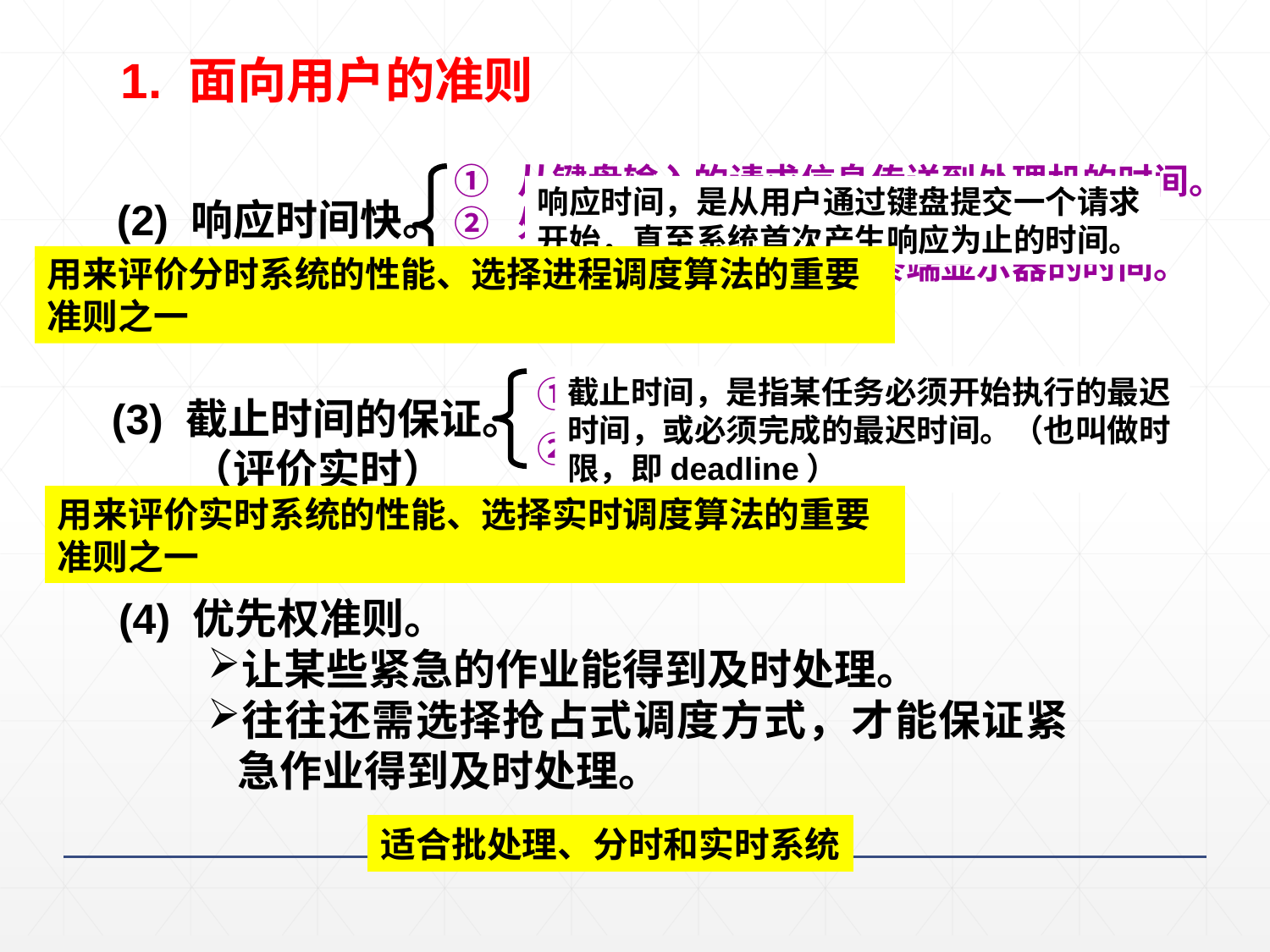

37
1. 面向用户的准则
从键盘输入的请求信息传送到处理机的时间。
处理机对请求信息进行处理的时间。
将所形成的响应回送到终端显示器的时间。

响应时间，是从用户通过键盘提交一个请求开始，直至系统首次产生响应为止的时间。
(2) 响应时间快。
   （评价分时）
用来评价分时系统的性能、选择进程调度算法的重要准则之一
开始截止时间。
终止/完成截止时间。
截止时间，是指某任务必须开始执行的最迟时间，或必须完成的最迟时间。（也叫做时限，即deadline）

(3) 截止时间的保证。
（评价实时）
用来评价实时系统的性能、选择实时调度算法的重要准则之一
      (4) 优先权准则。
让某些紧急的作业能得到及时处理。
往往还需选择抢占式调度方式，才能保证紧急作业得到及时处理。

适合批处理、分时和实时系统